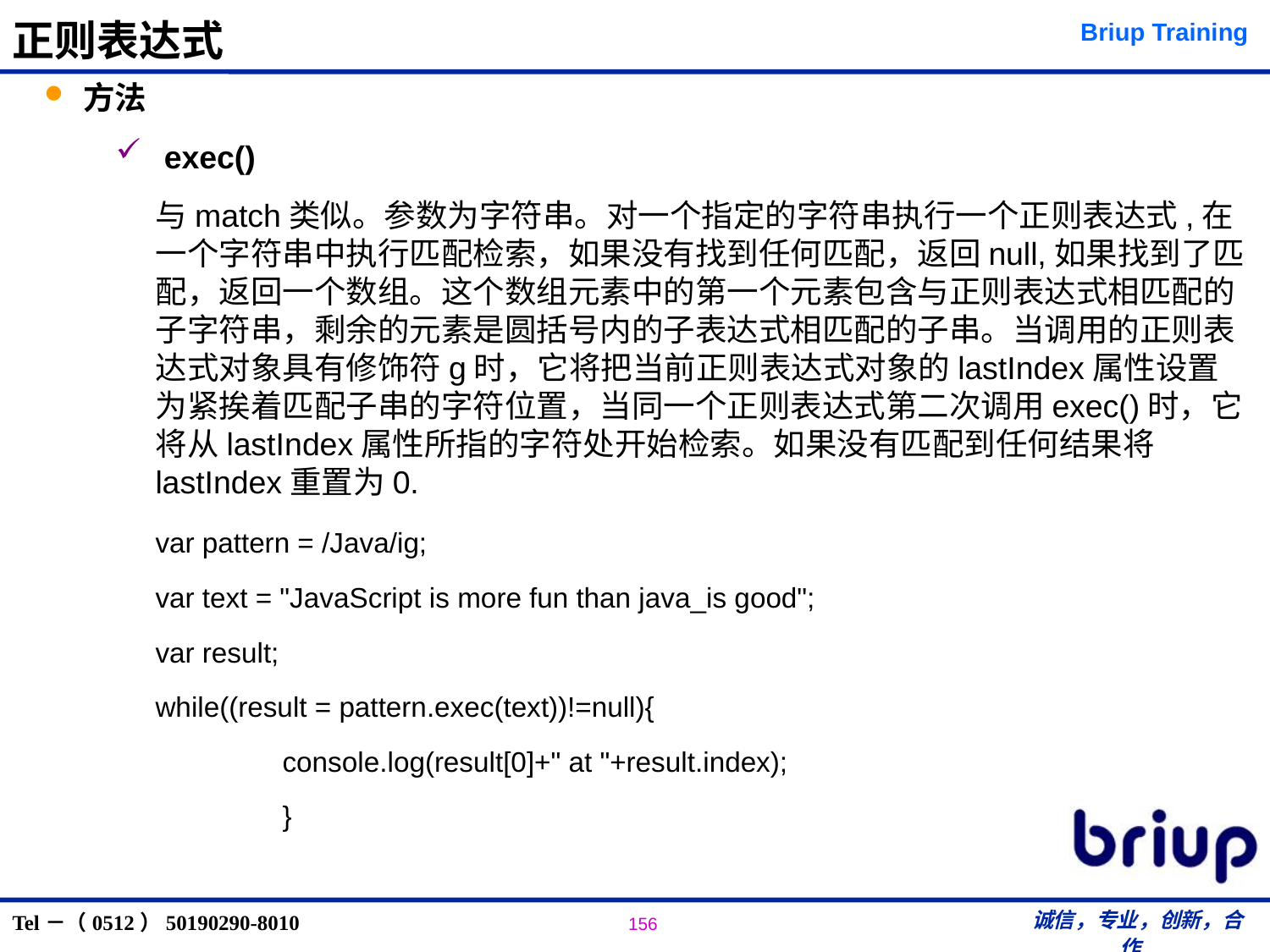

# 正则表达式
方法
 exec()
	与match类似。参数为字符串。对一个指定的字符串执行一个正则表达式,在一个字符串中执行匹配检索，如果没有找到任何匹配，返回null,如果找到了匹配，返回一个数组。这个数组元素中的第一个元素包含与正则表达式相匹配的子字符串，剩余的元素是圆括号内的子表达式相匹配的子串。当调用的正则表达式对象具有修饰符g时，它将把当前正则表达式对象的lastIndex属性设置为紧挨着匹配子串的字符位置，当同一个正则表达式第二次调用exec()时，它将从lastIndex属性所指的字符处开始检索。如果没有匹配到任何结果将lastIndex重置为0.
	var pattern = /Java/ig;
	var text = "JavaScript is more fun than java_is good";
	var result;
	while((result = pattern.exec(text))!=null){
		console.log(result[0]+" at "+result.index);
		}